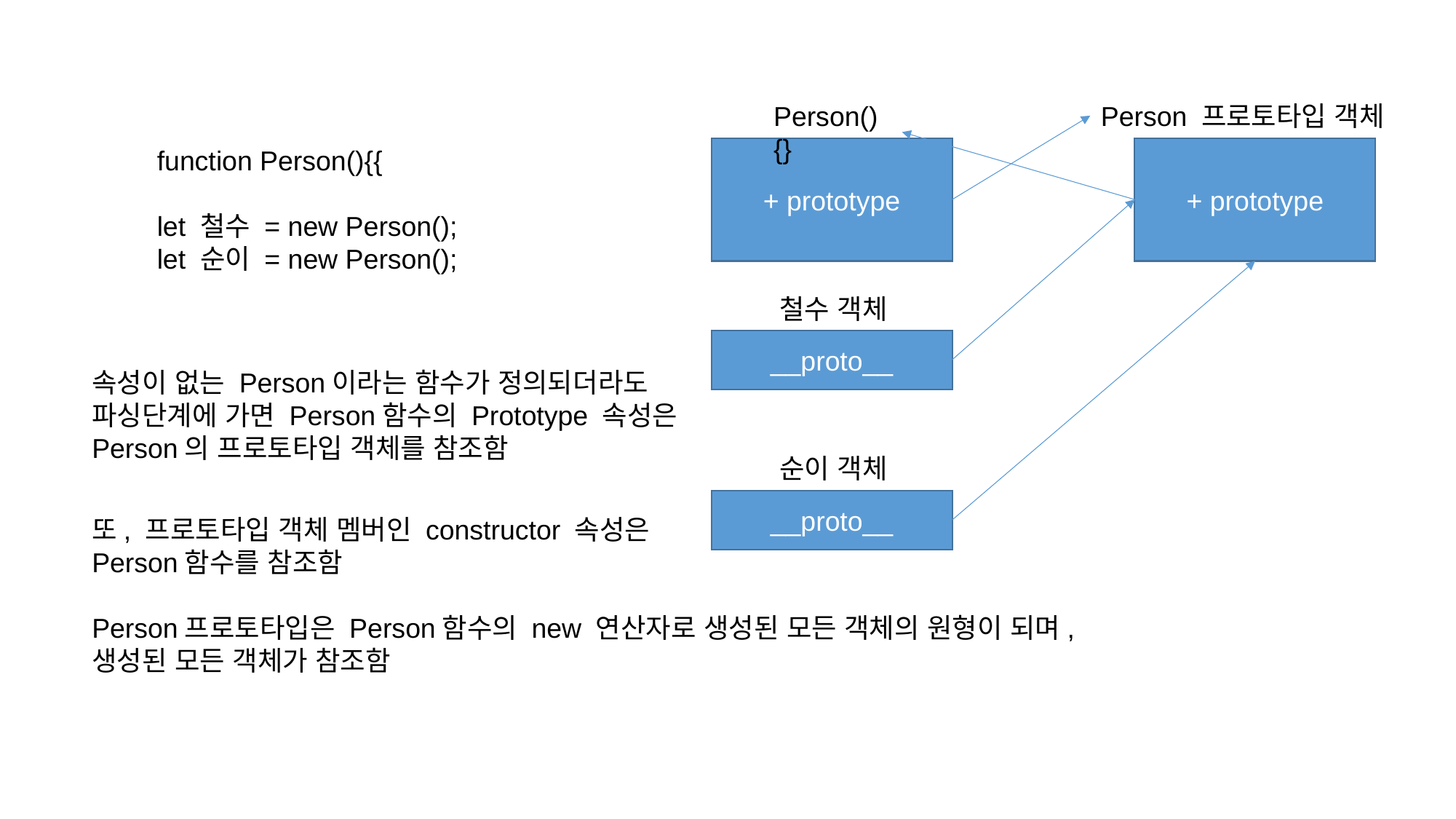

Person(){}
Person 프로토타입 객체
function Person(){{

let 철수 = new Person();
let 순이 = new Person();
+ prototype
+ prototype
철수 객체
__proto__
속성이 없는 Person이라는 함수가 정의되더라도
파싱단계에 가면 Person함수의 Prototype 속성은
Person의 프로토타입 객체를 참조함

또, 프로토타입 객체 멤버인 constructor 속성은
Person함수를 참조함

Person프로토타입은 Person함수의 new 연산자로 생성된 모든 객체의 원형이 되며,
생성된 모든 객체가 참조함
순이 객체
__proto__